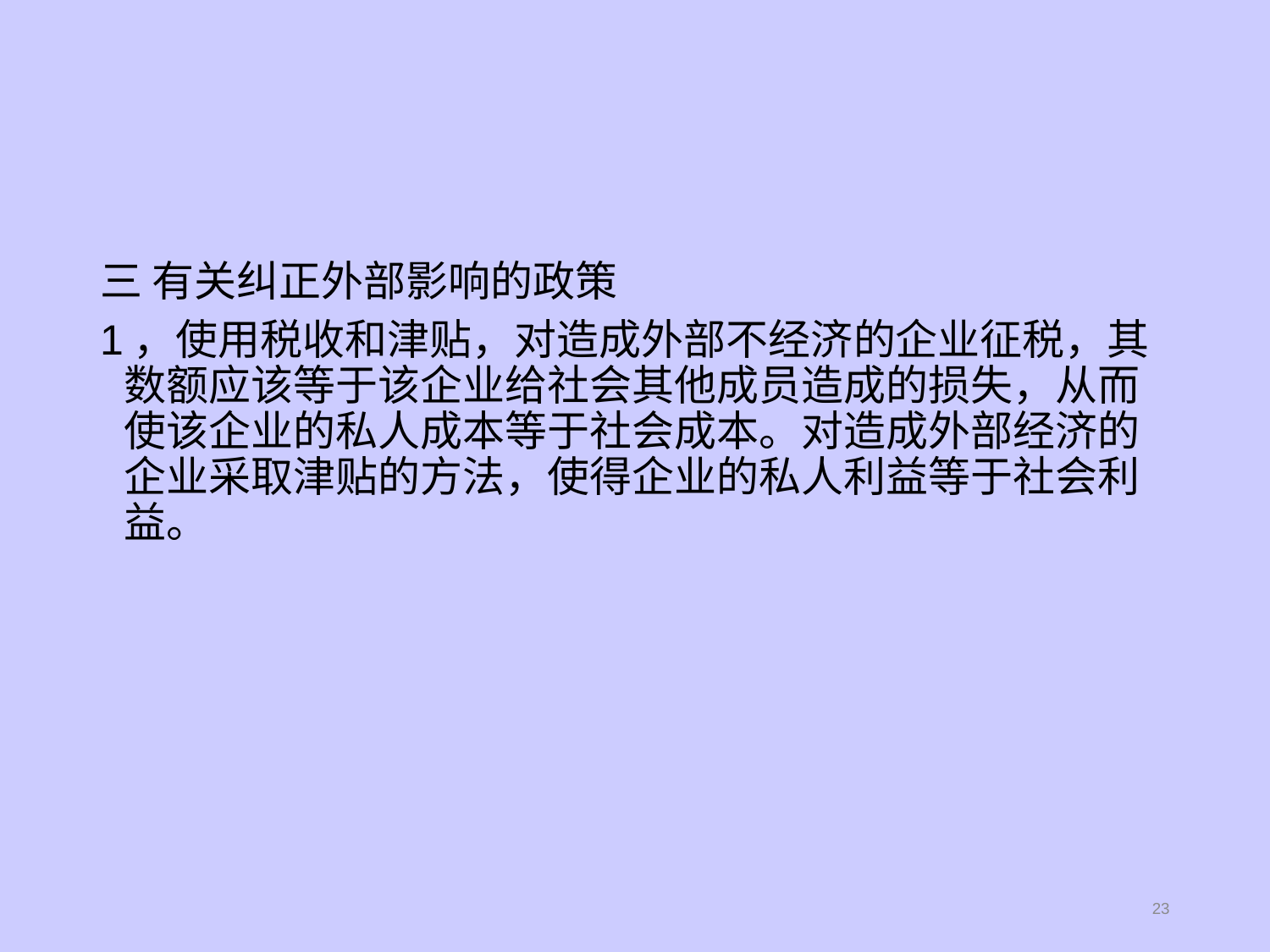

#
三 有关纠正外部影响的政策
1，使用税收和津贴，对造成外部不经济的企业征税，其数额应该等于该企业给社会其他成员造成的损失，从而使该企业的私人成本等于社会成本。对造成外部经济的企业采取津贴的方法，使得企业的私人利益等于社会利益。
23